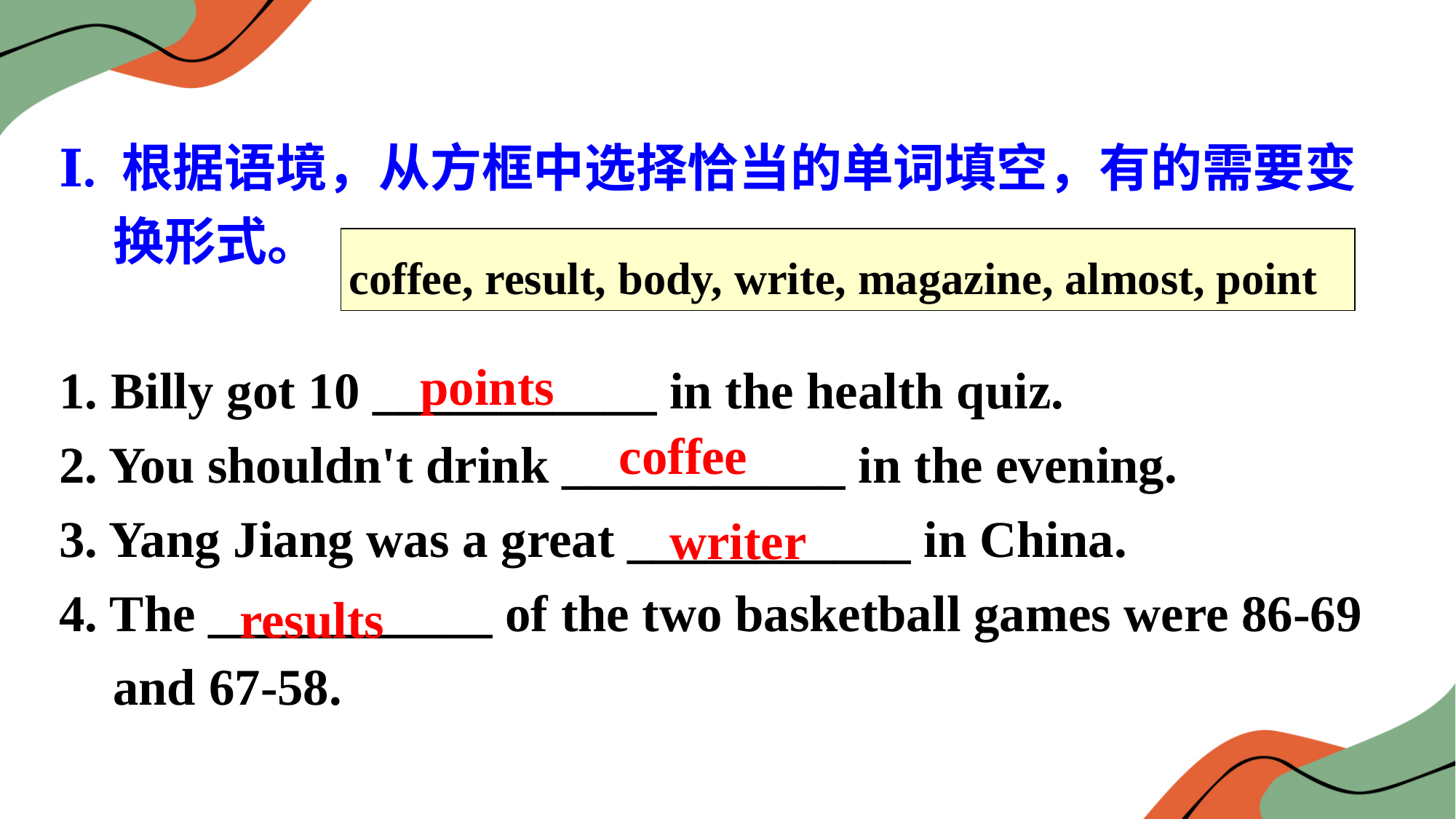

Ⅰ. 根据语境，从方框中选择恰当的单词填空，有的需要变换形式。

1. Billy got 10 ___________ in the health quiz.
2. You shouldn't drink ___________ in the evening.
3. Yang Jiang was a great ___________ in China.
4. The ___________ of the two basketball games were 86-69 and 67-58.
| coffee, result, body, write, magazine, almost, point |
| --- |
points
coffee
writer
results